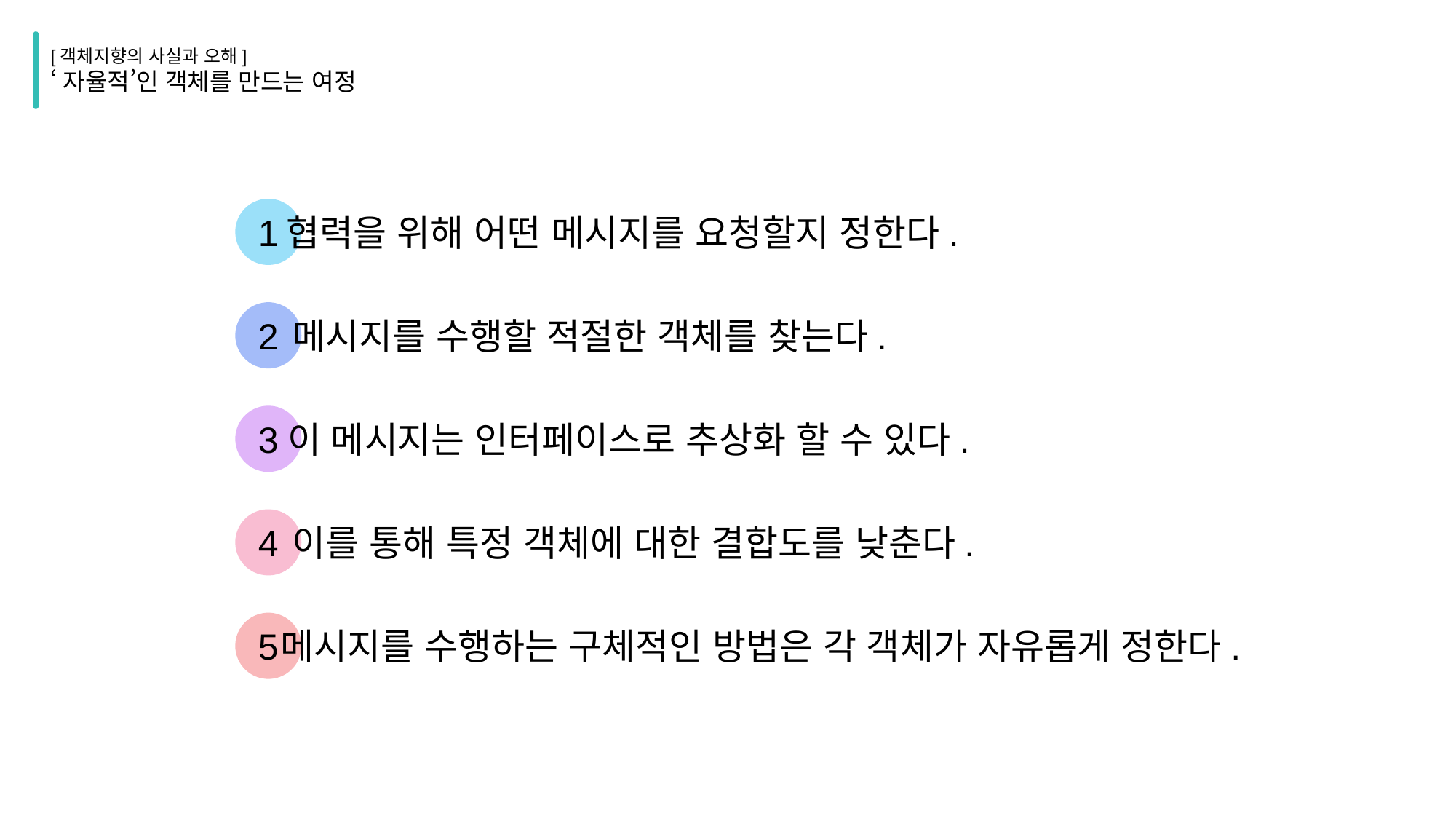

[객체지향의 사실과 오해]
‘자율적’인 객체를 만드는 여정

1
협력을 위해 어떤 메시지를 요청할지 정한다.

2
메시지를 수행할 적절한 객체를 찾는다.

3
이 메시지는 인터페이스로 추상화 할 수 있다.

4
이를 통해 특정 객체에 대한 결합도를 낮춘다.

5
메시지를 수행하는 구체적인 방법은 각 객체가 자유롭게 정한다.